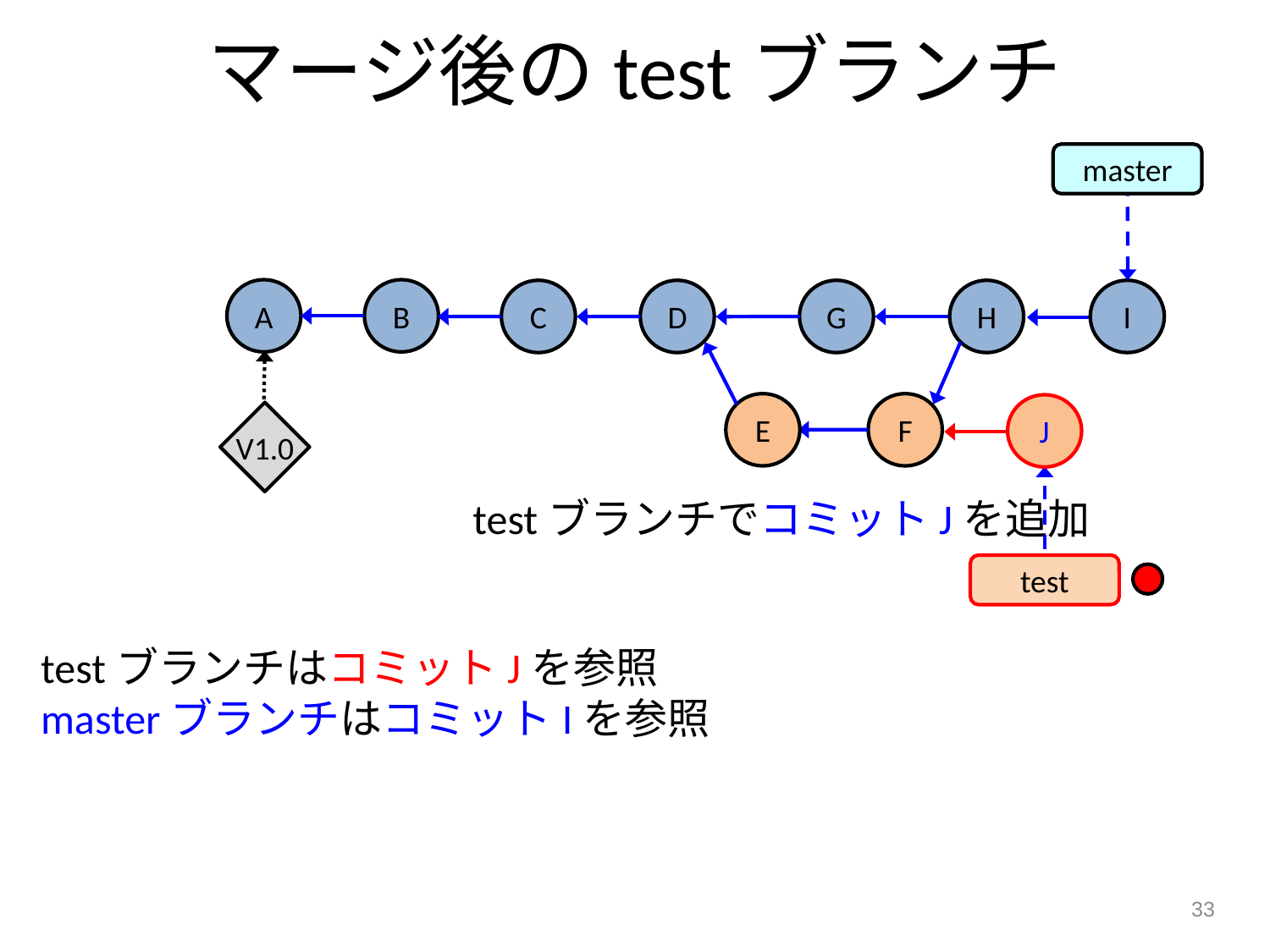

マージ後のtestブランチ
master
A
B
C
D
G
H
I
E
F
J

V1.0
testブランチでコミットJを追加
test

testブランチはコミットJを参照
masterブランチはコミットIを参照
33